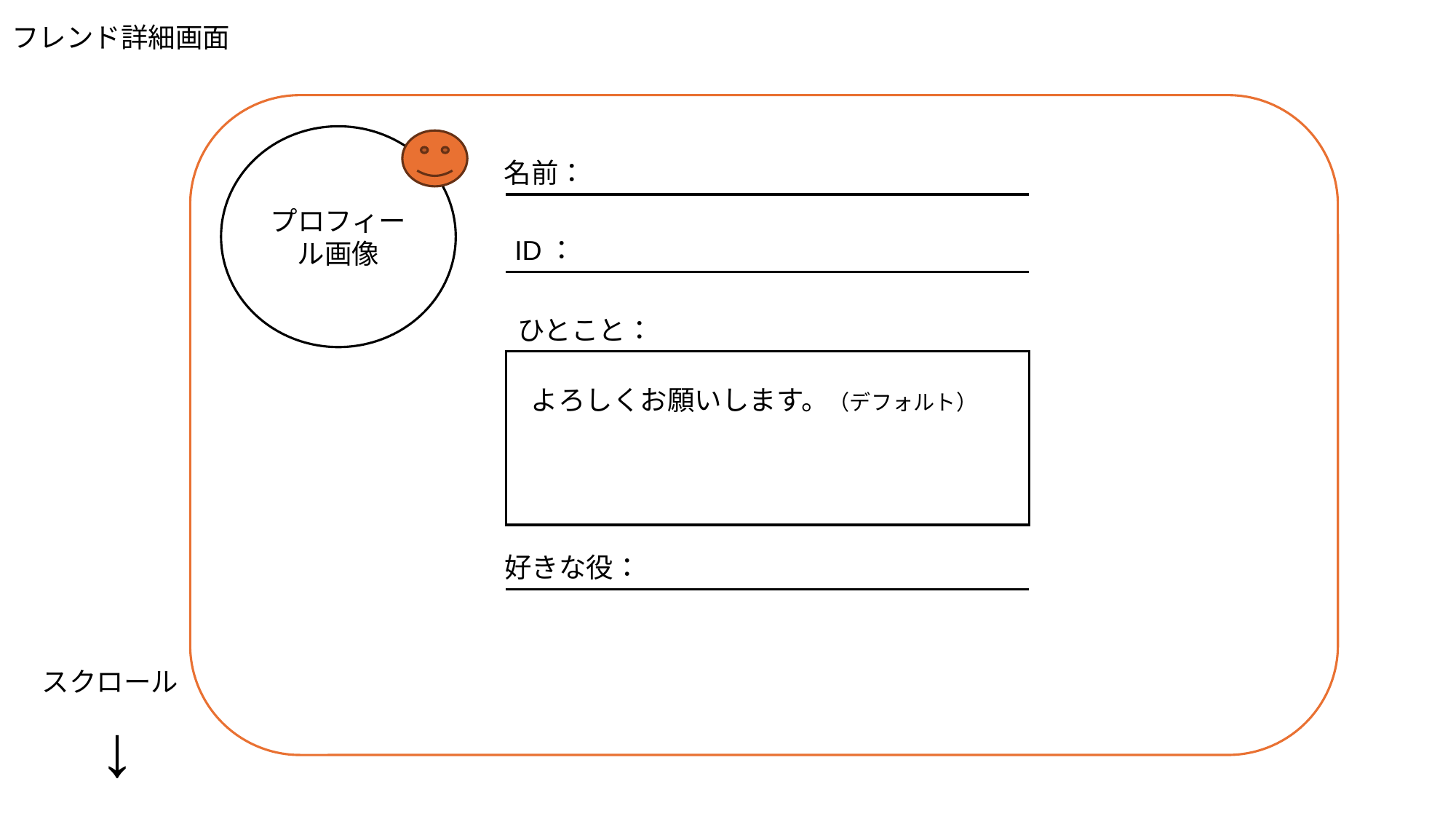

フレンド詳細画面

プロフィール画像

名前：
ID：
ひとこと：

よろしくお願いします。（デフォルト）
好きな役：
スクロール
↓